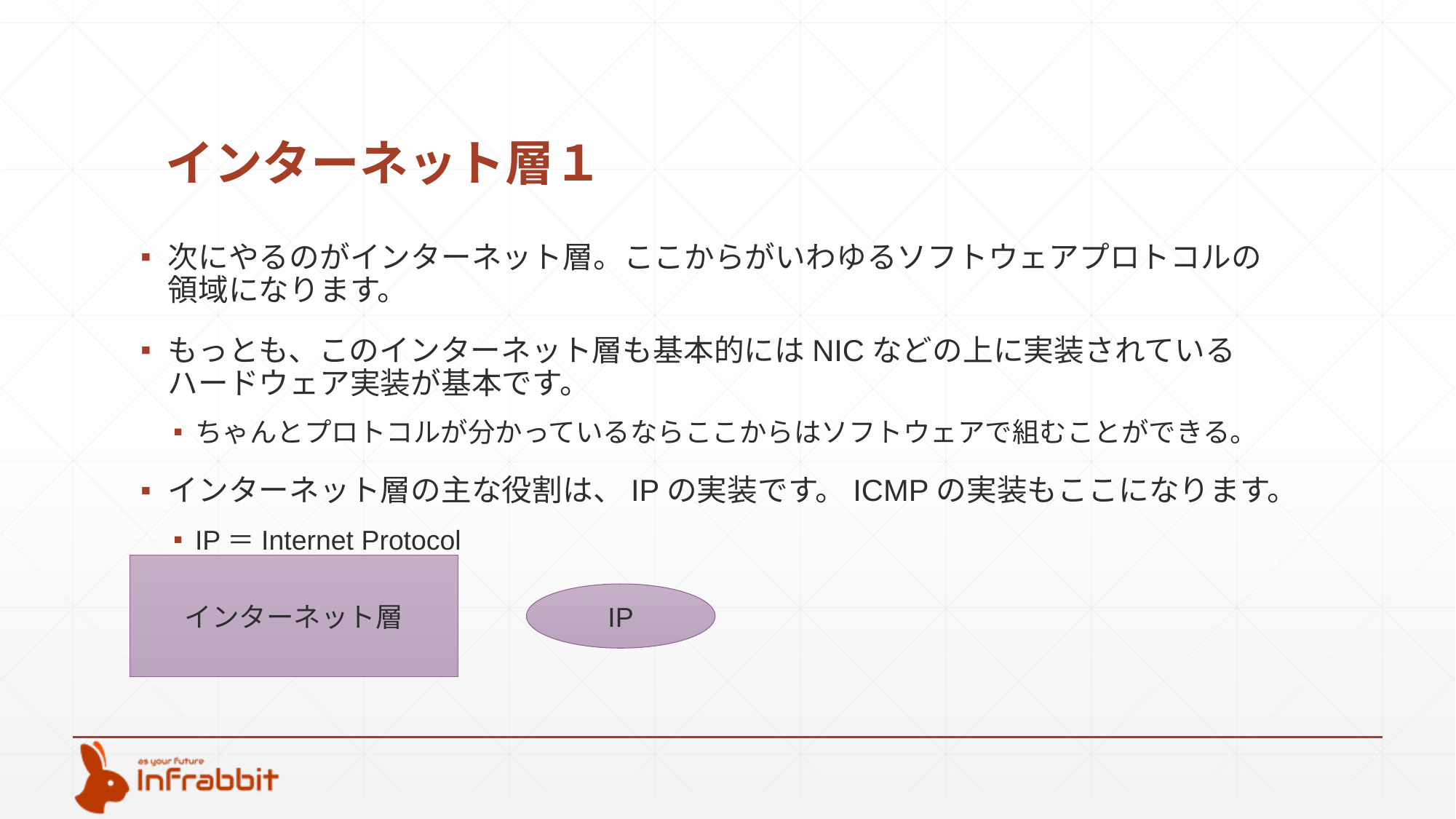

# インターネット層１
次にやるのがインターネット層。ここからがいわゆるソフトウェアプロトコルの領域になります。
もっとも、このインターネット層も基本的にはNICなどの上に実装されているハードウェア実装が基本です。
ちゃんとプロトコルが分かっているならここからはソフトウェアで組むことができる。
インターネット層の主な役割は、IPの実装です。ICMPの実装もここになります。
IP＝Internet Protocol
インターネット層
IP